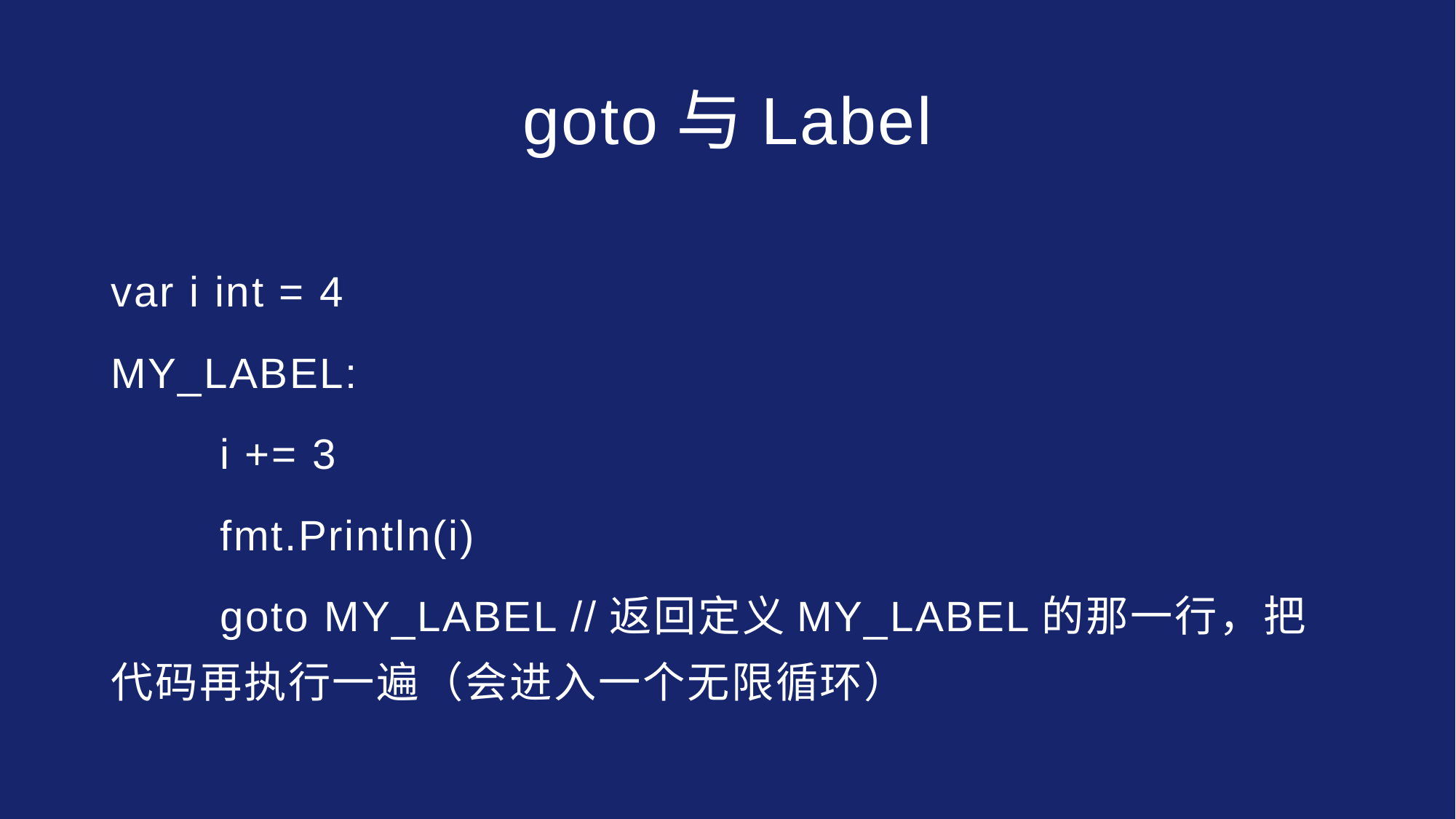

# goto与Label
var i int = 4
MY_LABEL:
	i += 3
	fmt.Println(i)
	goto MY_LABEL //返回定义MY_LABEL的那一行，把代码再执行一遍（会进入一个无限循环）